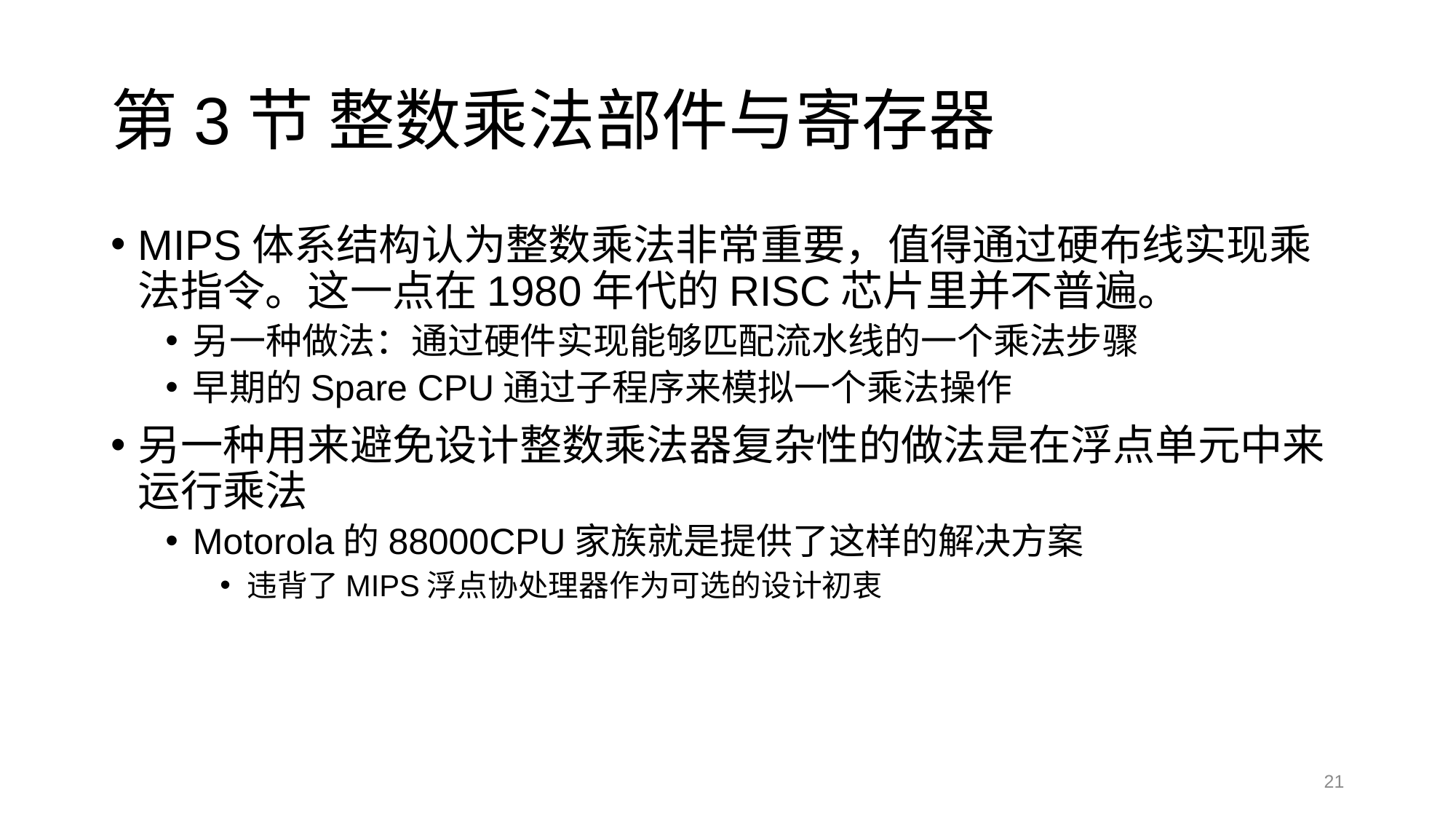

# 第3节 整数乘法部件与寄存器
MIPS体系结构认为整数乘法非常重要，值得通过硬布线实现乘法指令。这一点在1980年代的RISC芯片里并不普遍。
另一种做法：通过硬件实现能够匹配流水线的一个乘法步骤
早期的Spare CPU通过子程序来模拟一个乘法操作
另一种用来避免设计整数乘法器复杂性的做法是在浮点单元中来运行乘法
Motorola的88000CPU家族就是提供了这样的解决方案
违背了MIPS浮点协处理器作为可选的设计初衷

21